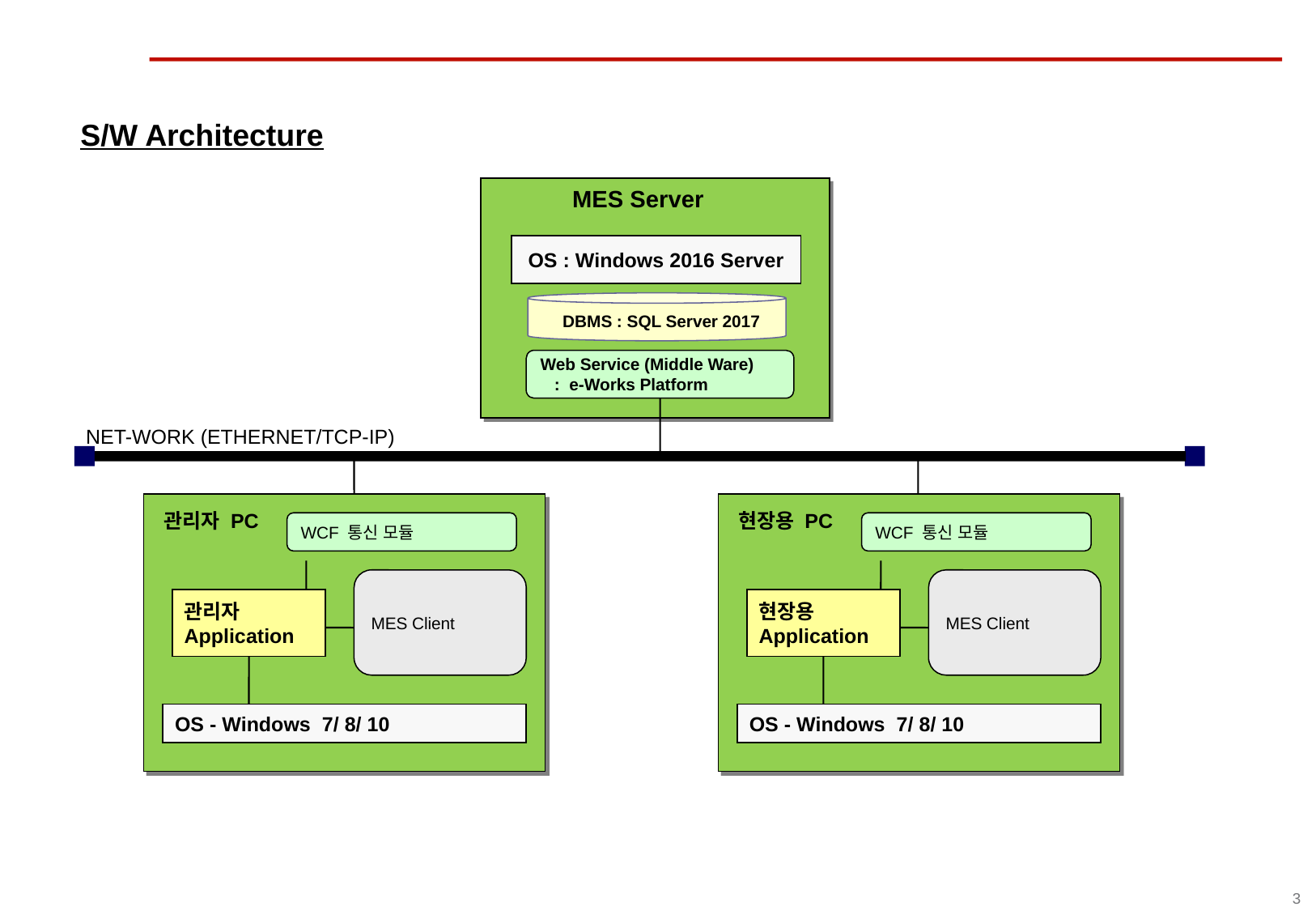

S/W Architecture

MES Server
OS : Windows 2016 Server

DBMS : SQL Server 2017
Web Service (Middle Ware)
   :  e-Works Platform

NET-WORK (ETHERNET/TCP-IP)

관리자 PC
현장용 PC
WCF 통신 모듈
WCF 통신 모듈

MES Client
MES Client
관리자
Application
현장용
Application

OS - Windows  7/ 8/ 10
OS - Windows  7/ 8/ 10